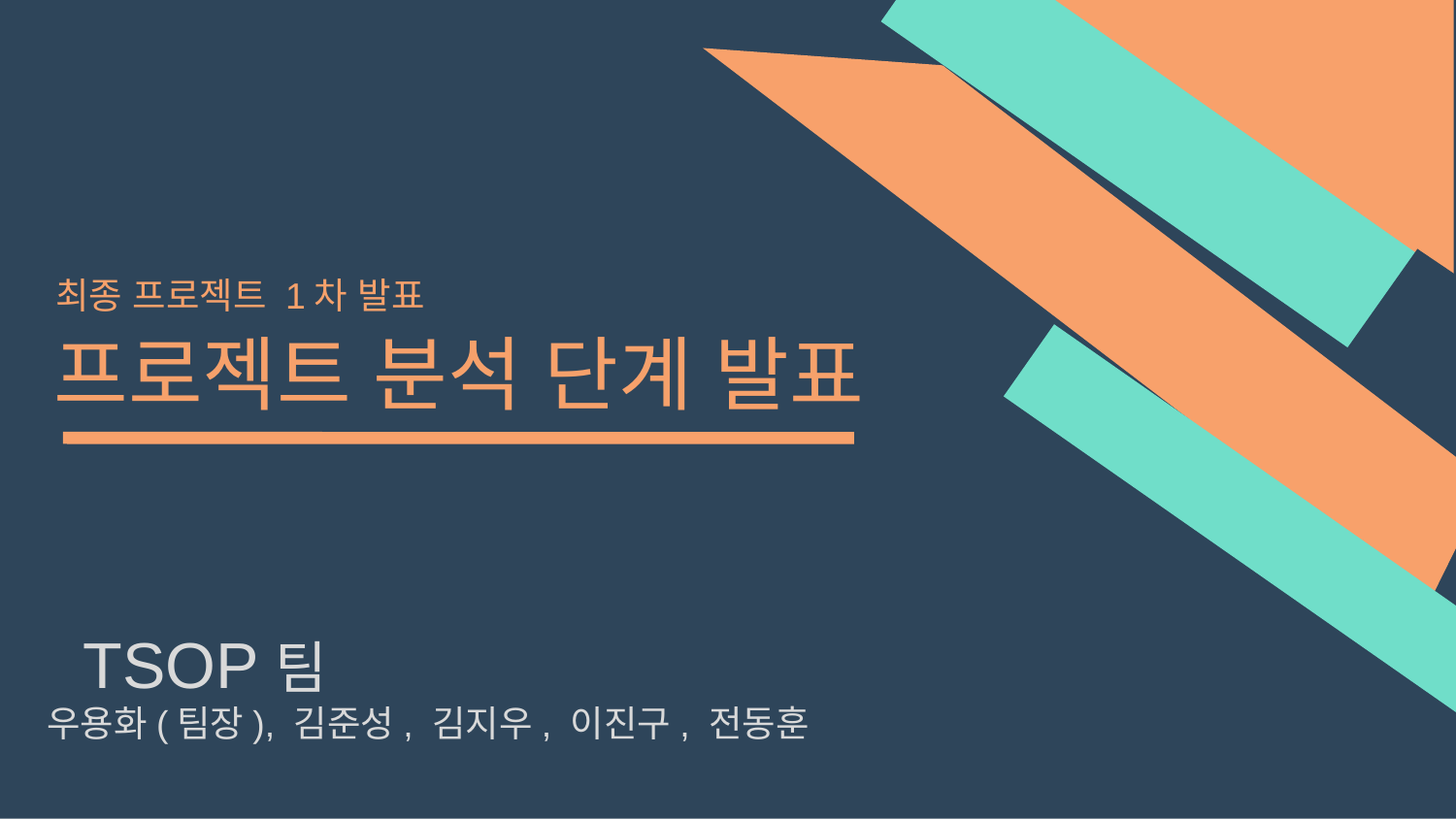

최종 프로젝트 1차 발표
프로젝트 분석 단계 발표

TSOP팀
우용화(팀장), 김준성, 김지우, 이진구, 전동훈